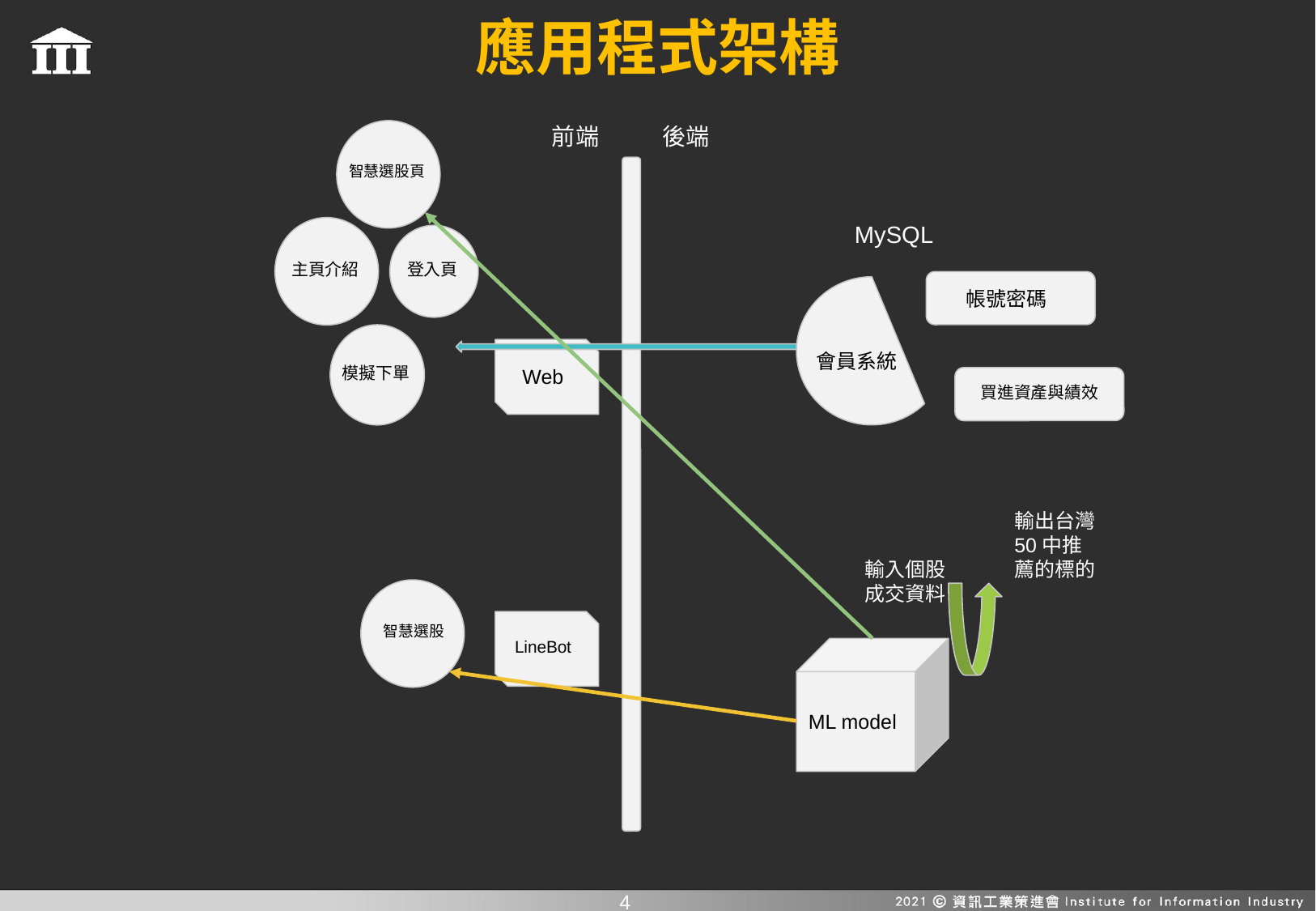

應用程式架構
前端
後端

智慧選股頁

MySQL

帳號密碼

會員系統

買進資產與績效

登入頁
主頁介紹

模擬下單

Web

輸出台灣50中推薦的標的
輸入個股成交資料

ML model

智慧選股

LineBot